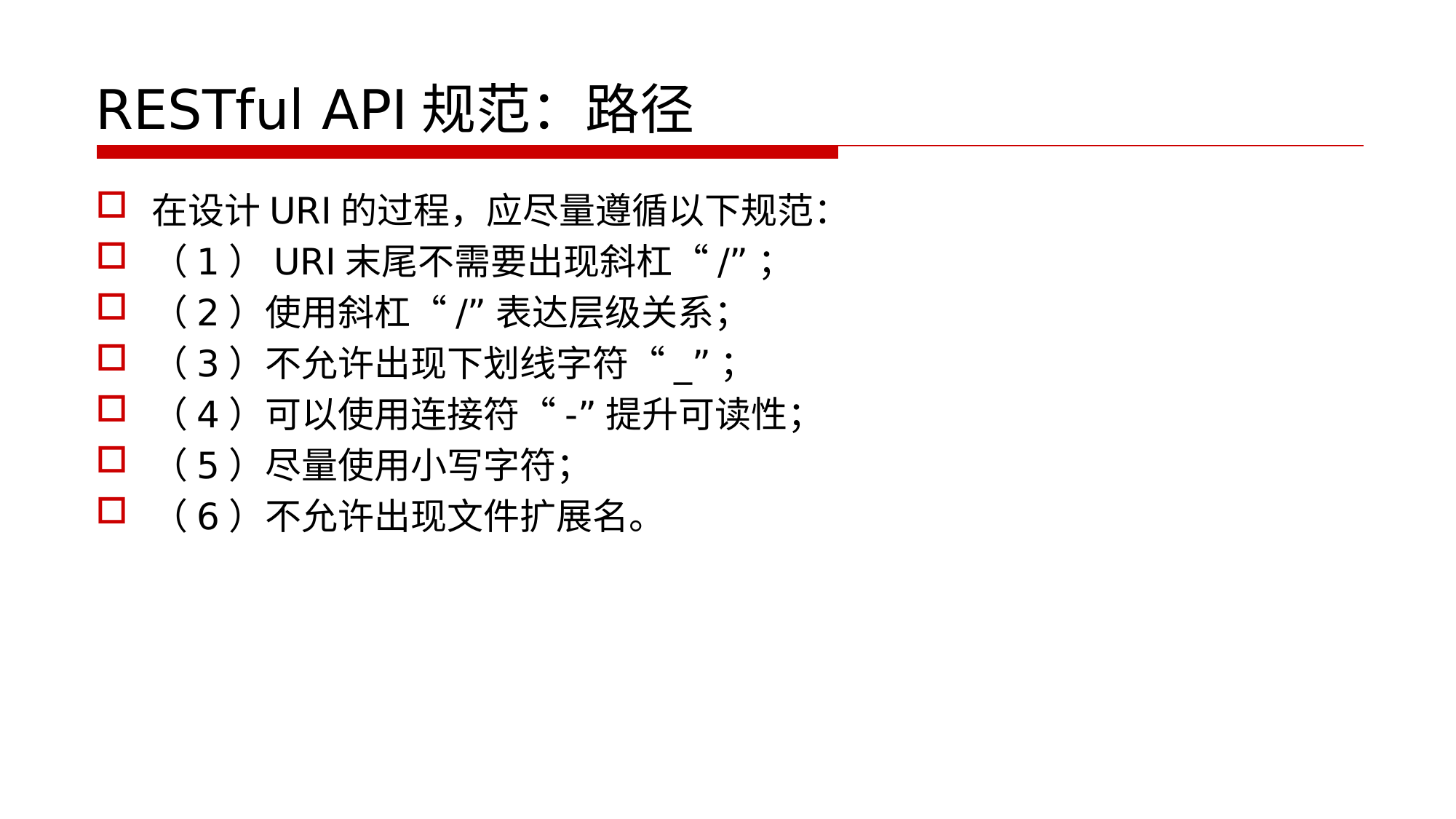

# RESTful API规范：路径
在设计URI的过程，应尽量遵循以下规范：
（1）URI末尾不需要出现斜杠“/”；
（2）使用斜杠“/”表达层级关系；
（3）不允许出现下划线字符“_”；
（4）可以使用连接符“-”提升可读性；
（5）尽量使用小写字符；
（6）不允许出现文件扩展名。